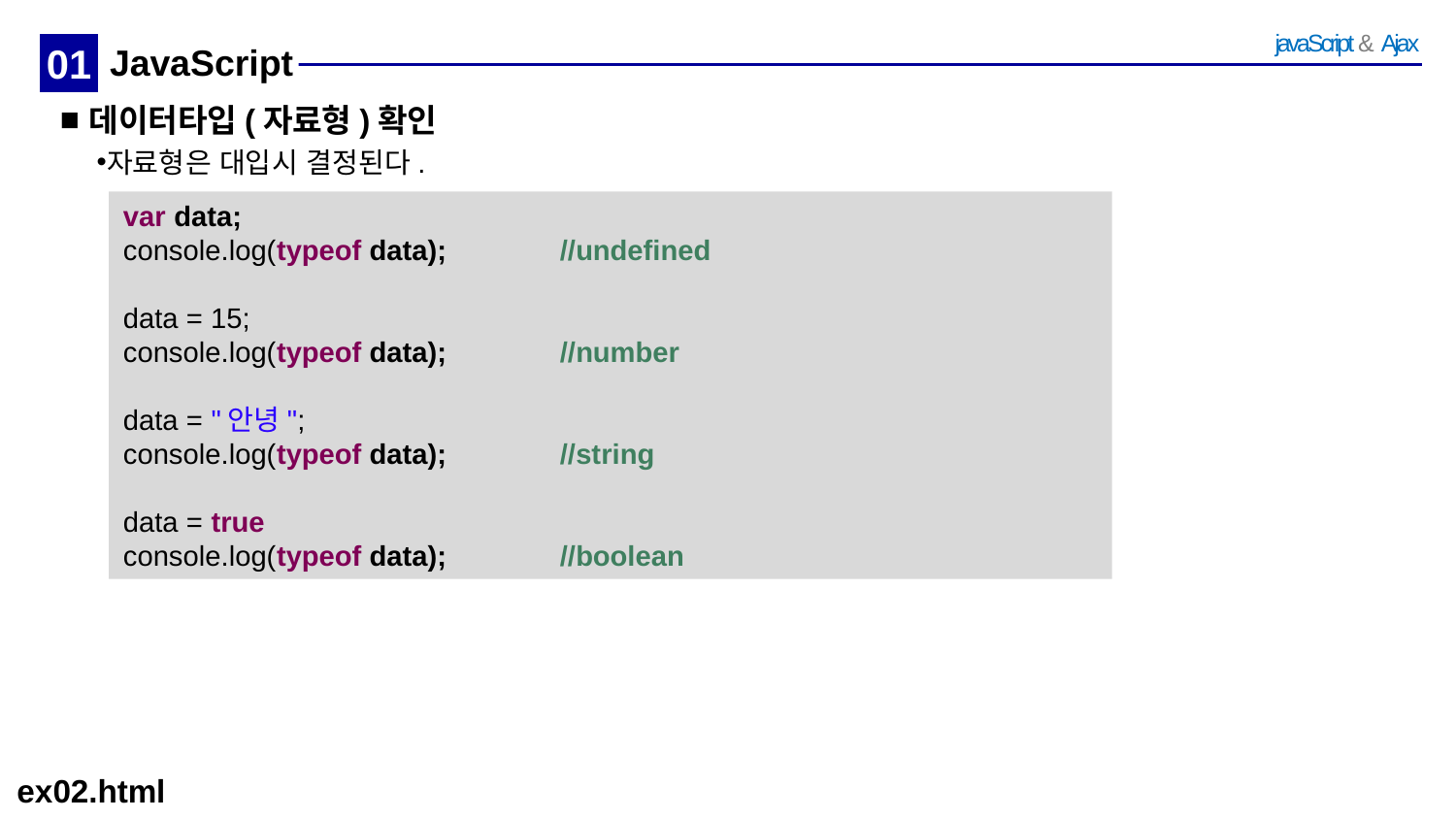

01
# JavaScript
데이터타입(자료형)확인
자료형은 대입시 결정된다.
var data;
console.log(typeof data);	//undefined

data = 15;
console.log(typeof data);	//number

data = "안녕";
console.log(typeof data);	//string

data = true
console.log(typeof data);	//boolean
ex02.html